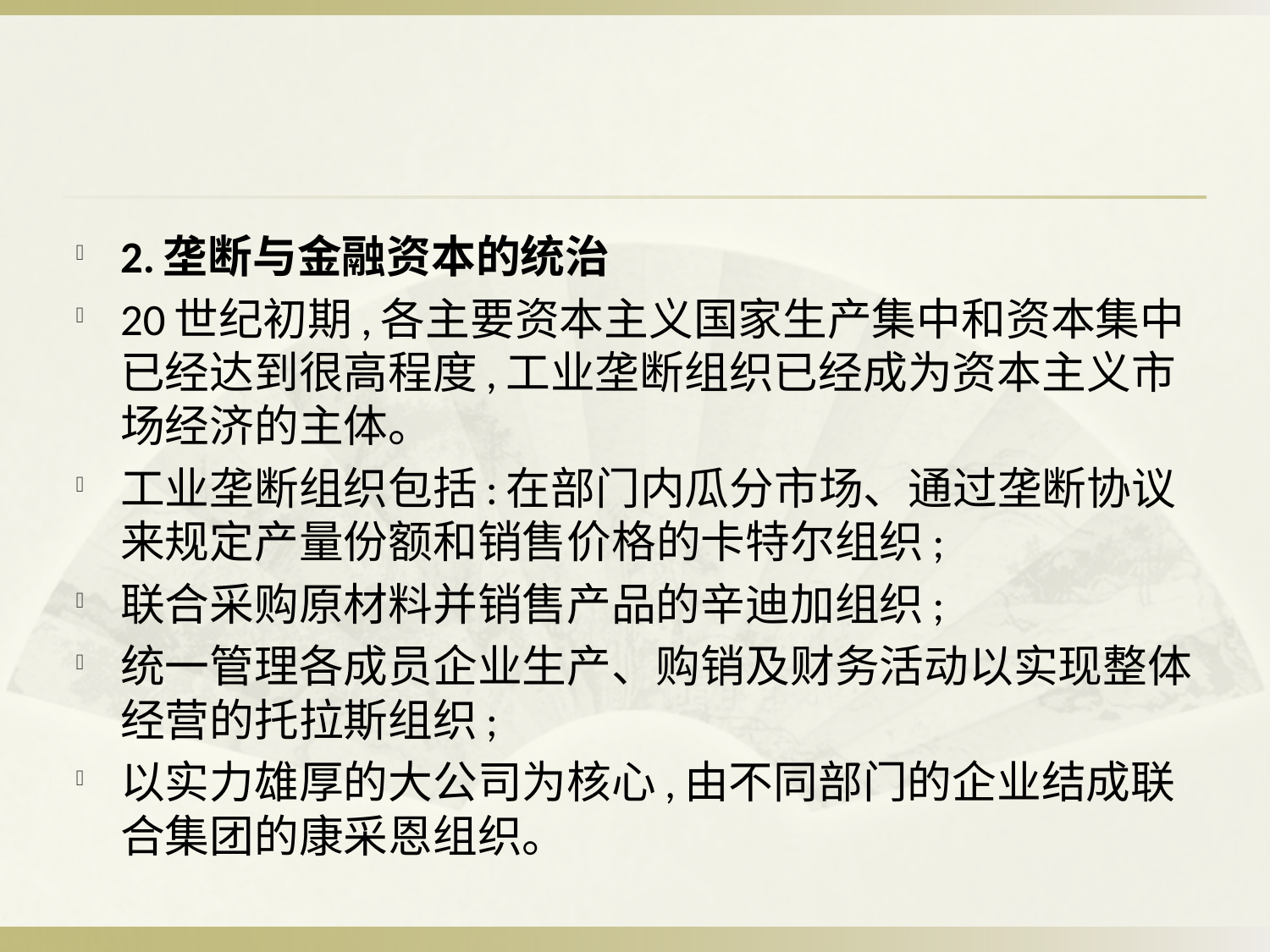

#
2.垄断与金融资本的统治
20世纪初期,各主要资本主义国家生产集中和资本集中已经达到很高程度,工业垄断组织已经成为资本主义市场经济的主体。
工业垄断组织包括:在部门内瓜分市场、通过垄断协议来规定产量份额和销售价格的卡特尔组织;
联合采购原材料并销售产品的辛迪加组织;
统一管理各成员企业生产、购销及财务活动以实现整体经营的托拉斯组织;
以实力雄厚的大公司为核心,由不同部门的企业结成联合集团的康采恩组织。